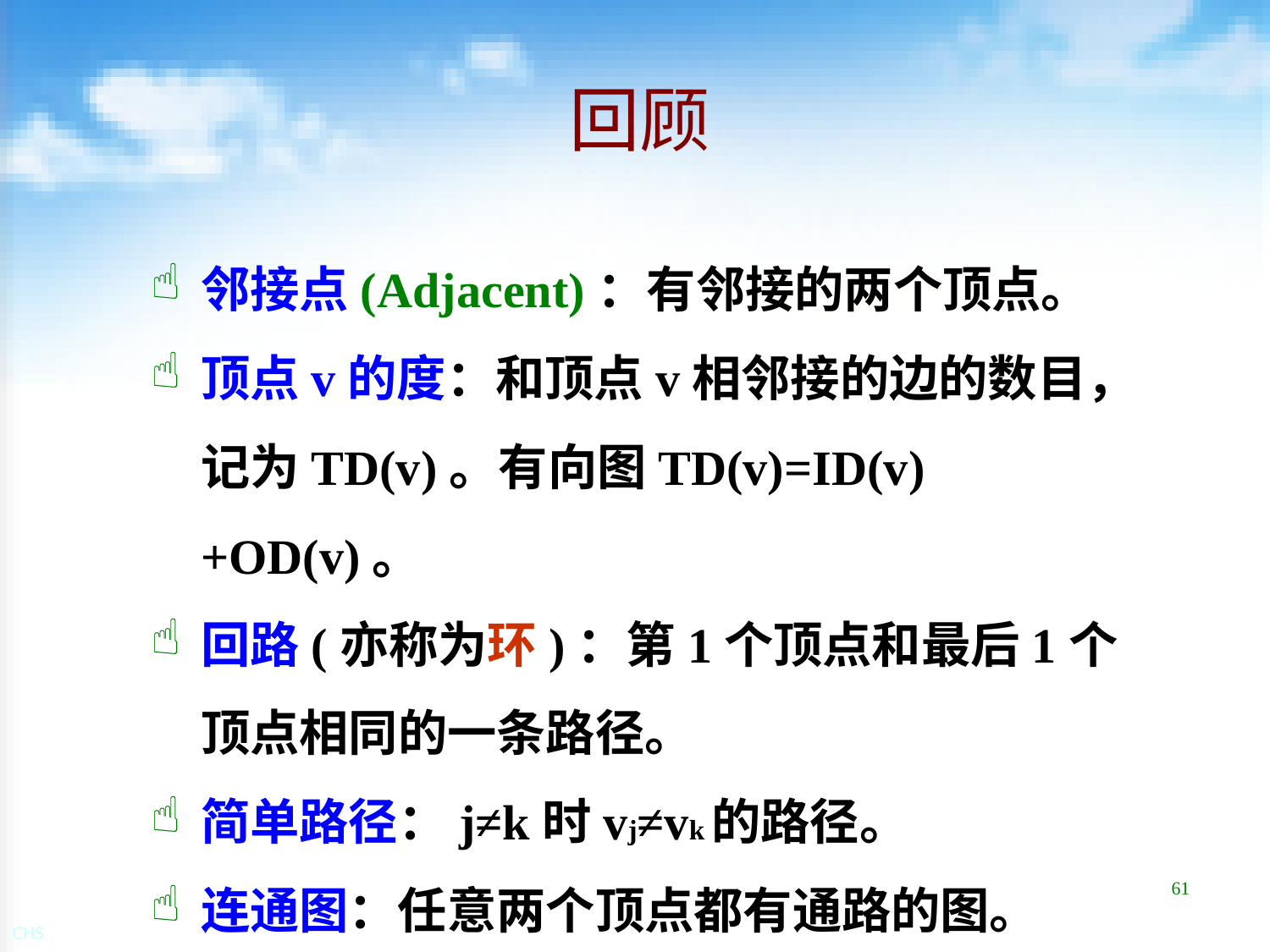

# 回顾
邻接点(Adjacent)：有邻接的两个顶点。
顶点v的度：和顶点v相邻接的边的数目，记为TD(v)。有向图TD(v)=ID(v)+OD(v)。
回路(亦称为环)：第1个顶点和最后1个顶点相同的一条路径。
简单路径：j≠k时vj≠vk的路径。
连通图：任意两个顶点都有通路的图。
61